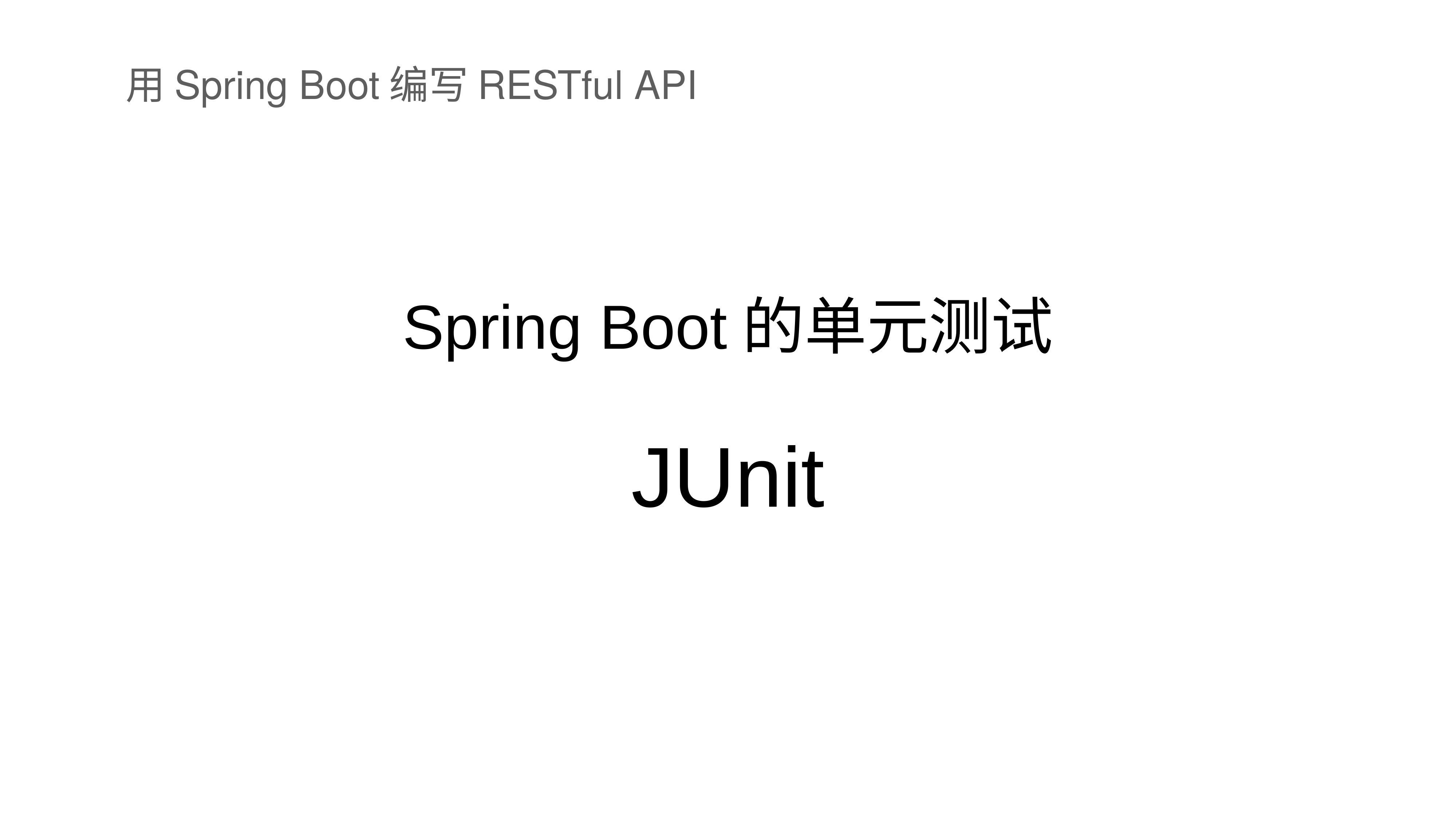

用Spring Boot编写RESTful API
Spring Boot的单元测试
# JUnit